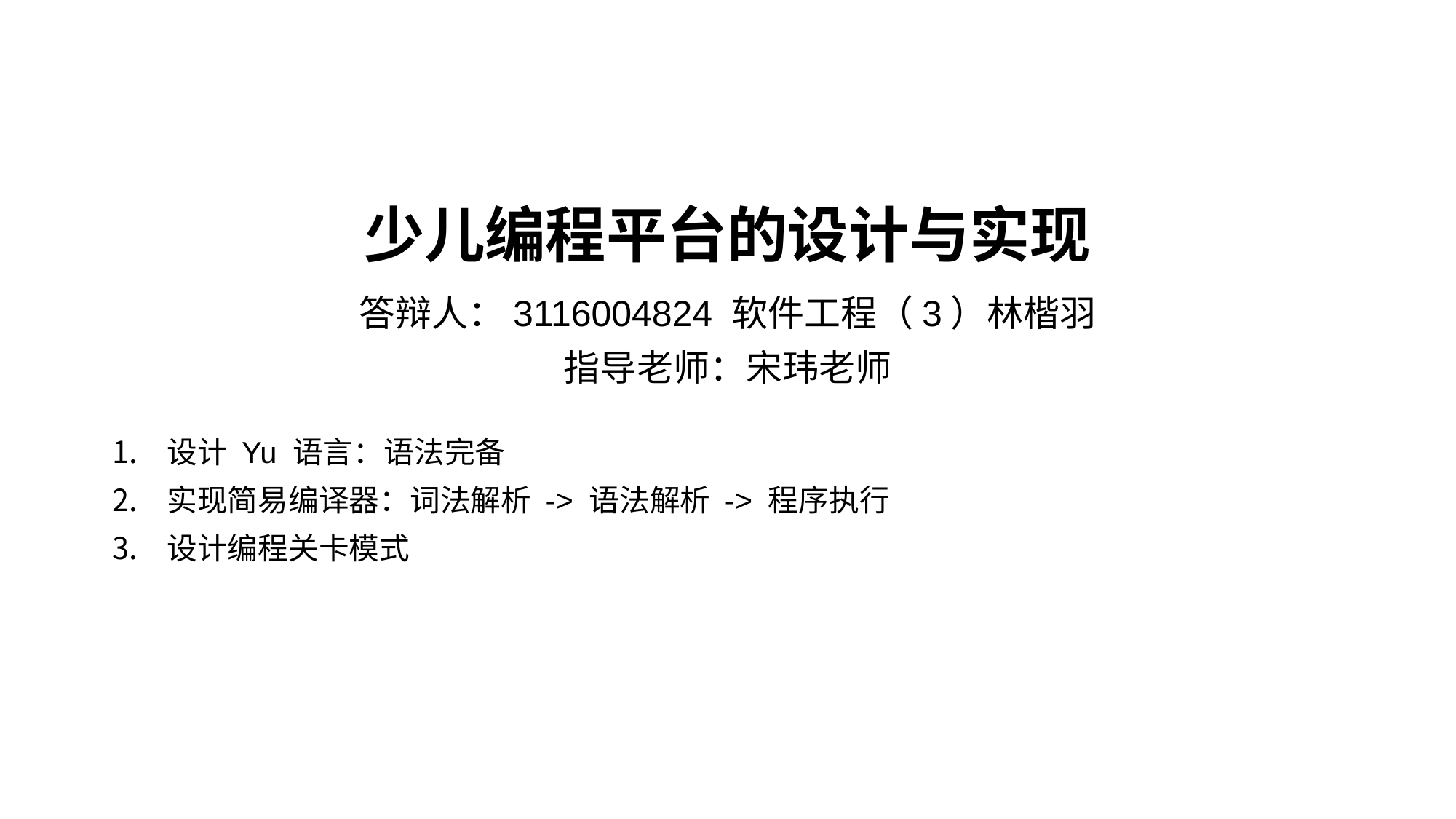

# 少儿编程平台的设计与实现
答辩人：3116004824 软件工程（3）林楷羽
指导老师：宋玮老师
设计 Yu 语言：语法完备
实现简易编译器：词法解析 -> 语法解析 -> 程序执行
设计编程关卡模式